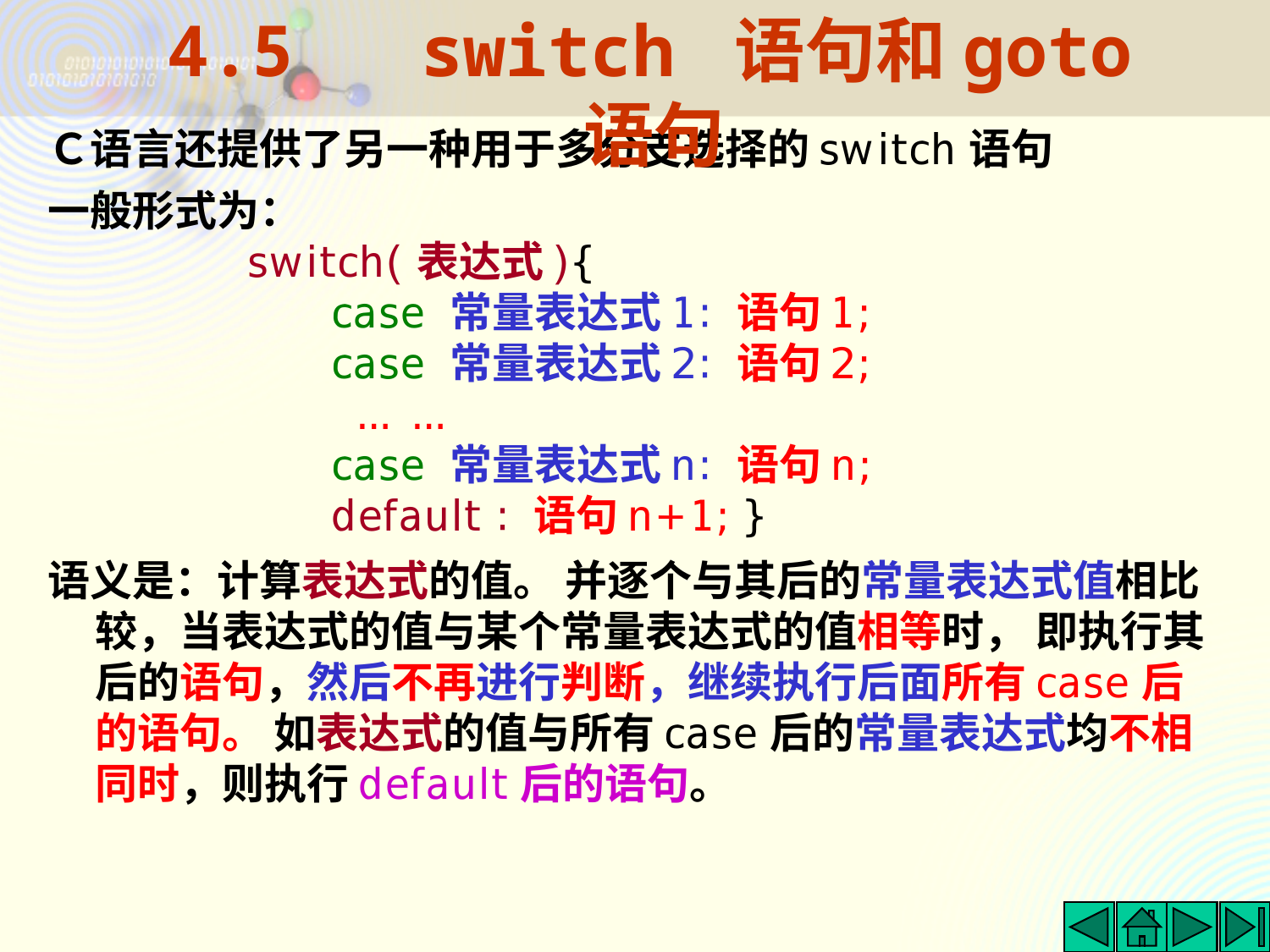

4.5   switch 语句和goto语句
Ｃ语言还提供了另一种用于多分支选择的switch语句
一般形式为：
               switch(表达式){
                   case 常量表达式1: 语句1;
                   case 常量表达式2: 语句2;
                     … …
                   case 常量表达式n: 语句n;
                   default : 语句n+1; }
语义是：计算表达式的值。 并逐个与其后的常量表达式值相比较，当表达式的值与某个常量表达式的值相等时， 即执行其后的语句，然后不再进行判断，继续执行后面所有case后的语句。 如表达式的值与所有case后的常量表达式均不相同时，则执行default后的语句。